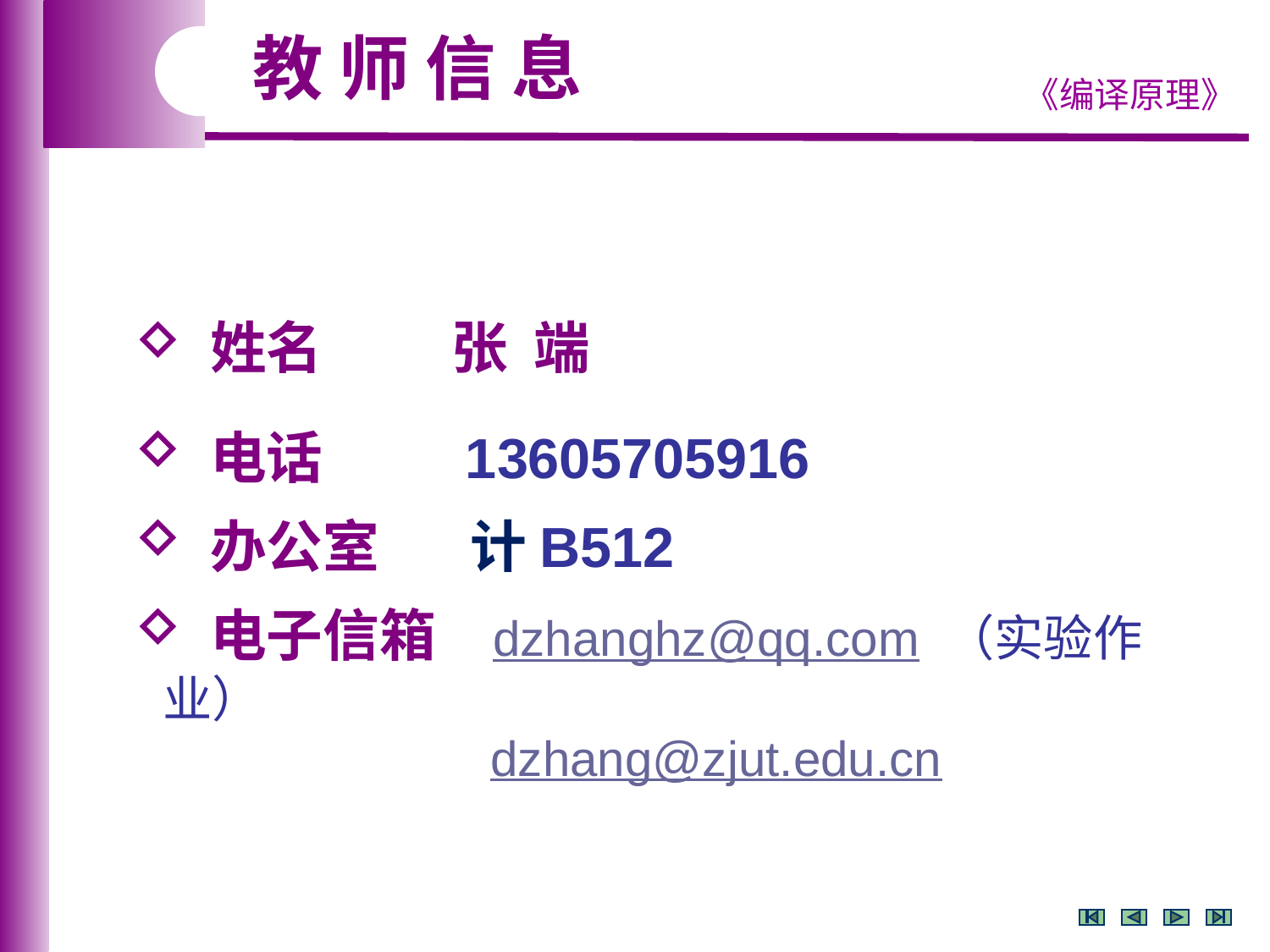

教 师 信 息
 姓名          张  端

 电话          13605705916

 办公室       计B512

 电子信箱    dzhanghz@qq.com （实验作业）
                          dzhang@zjut.edu.cn